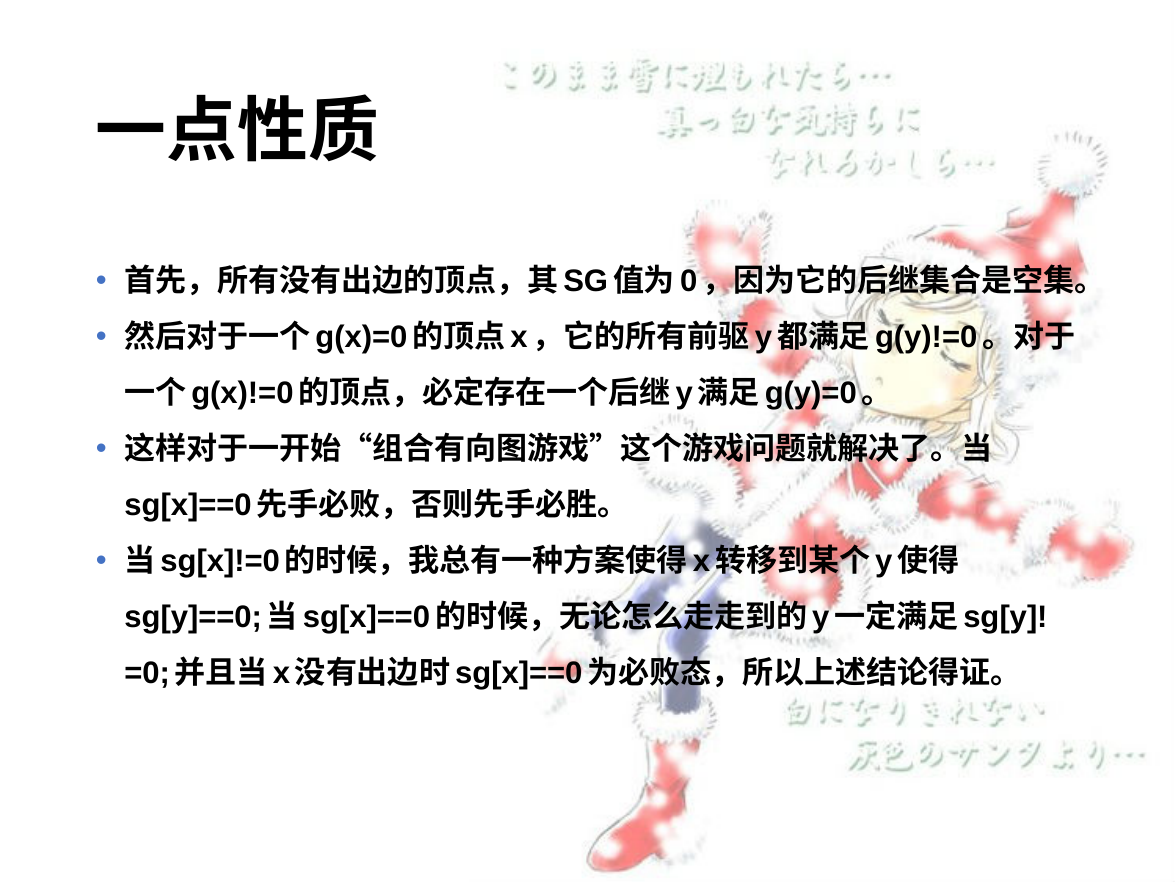

# 一点性质
首先，所有没有出边的顶点，其SG值为0，因为它的后继集合是空集。
然后对于一个g(x)=0的顶点x，它的所有前驱y都满足g(y)!=0。对于一个g(x)!=0的顶点，必定存在一个后继y满足g(y)=0。
这样对于一开始“组合有向图游戏”这个游戏问题就解决了。当sg[x]==0先手必败，否则先手必胜。
当sg[x]!=0的时候，我总有一种方案使得x转移到某个y使得sg[y]==0;当sg[x]==0的时候，无论怎么走走到的y一定满足sg[y]!=0;并且当x没有出边时sg[x]==0为必败态，所以上述结论得证。